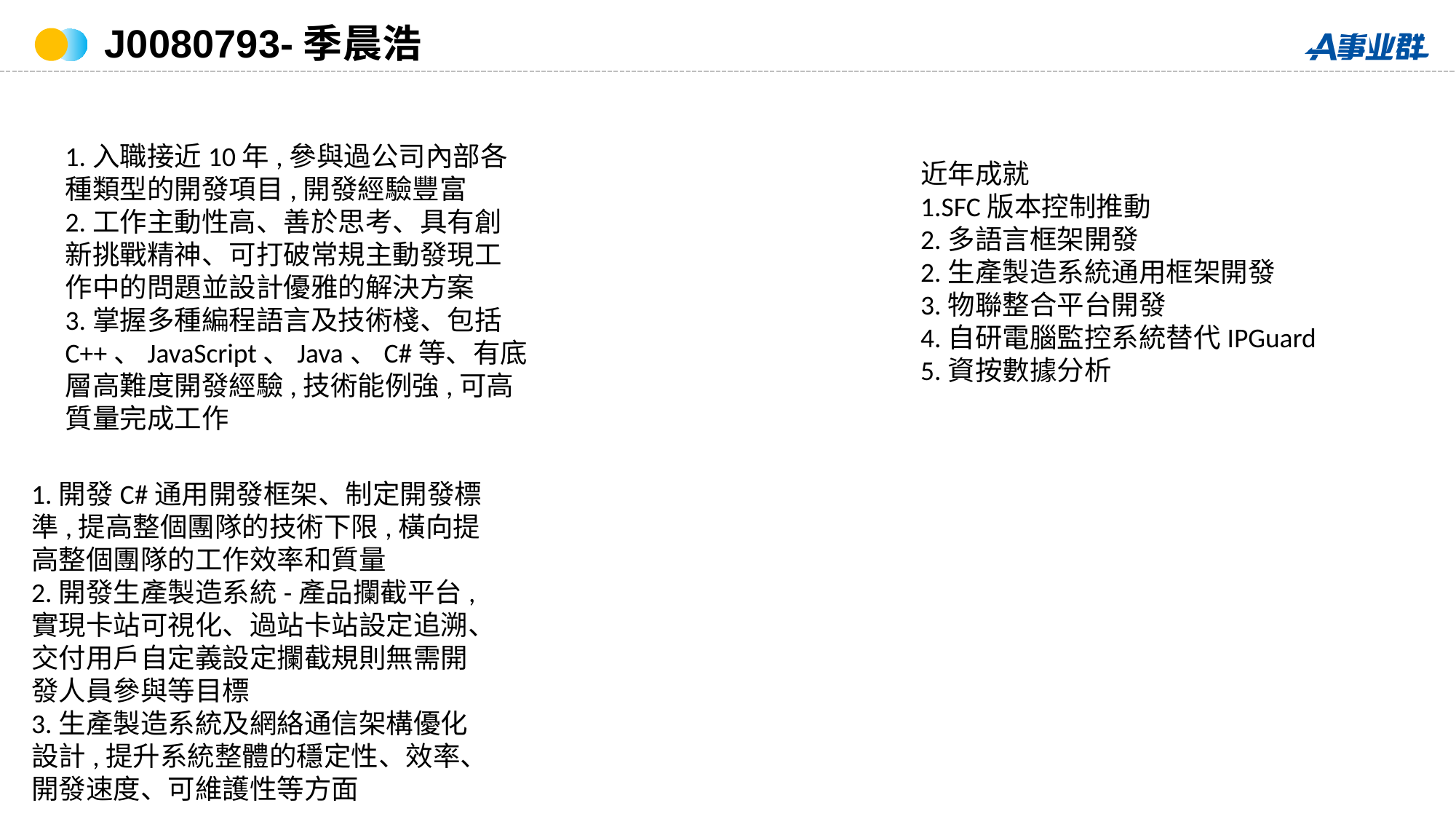

J0080793-季晨浩
1.入職接近10年,參與過公司內部各種類型的開發項目,開發經驗豐富
2.工作主動性高、善於思考、具有創新挑戰精神、可打破常規主動發現工作中的問題並設計優雅的解決方案
3.掌握多種編程語言及技術棧、包括C++、JavaScript、Java、C#等、有底層高難度開發經驗,技術能例強,可高質量完成工作
近年成就
1.SFC版本控制推動
2.多語言框架開發
2.生產製造系統通用框架開發
3.物聯整合平台開發
4.自研電腦監控系統替代IPGuard
5.資按數據分析
1.開發C#通用開發框架、制定開發標準,提高整個團隊的技術下限,橫向提高整個團隊的工作效率和質量
2.開發生產製造系統-產品攔截平台,實現卡站可視化、過站卡站設定追溯、交付用戶自定義設定攔截規則無需開發人員參與等目標
3.生產製造系統及網絡通信架構優化設計,提升系統整體的穩定性、效率、開發速度、可維護性等方面